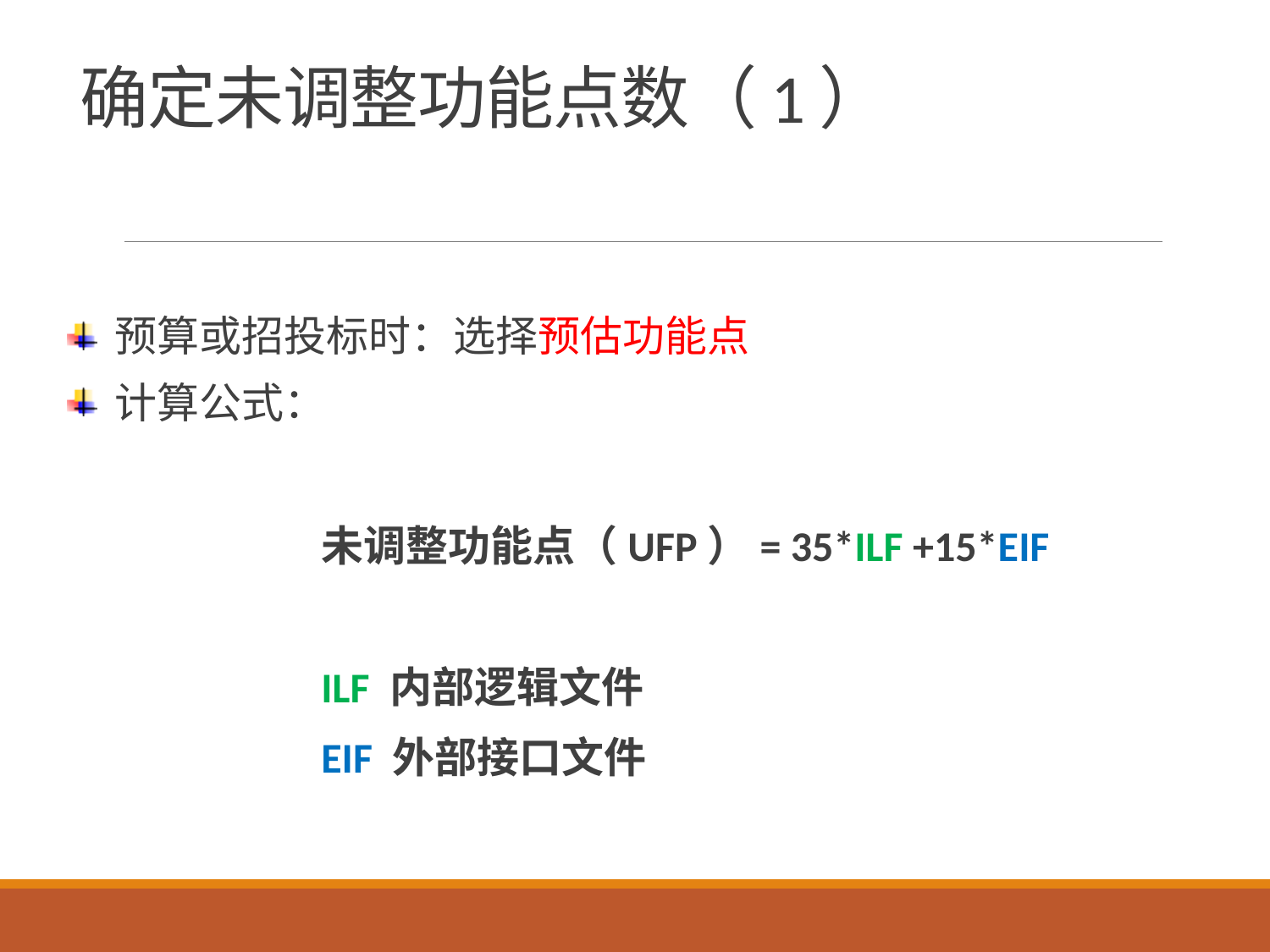

# 确定未调整功能点数（1）
预算或招投标时：选择预估功能点
计算公式：

		未调整功能点（UFP）= 35*ILF +15*EIF

		ILF 内部逻辑文件
		EIF 外部接口文件